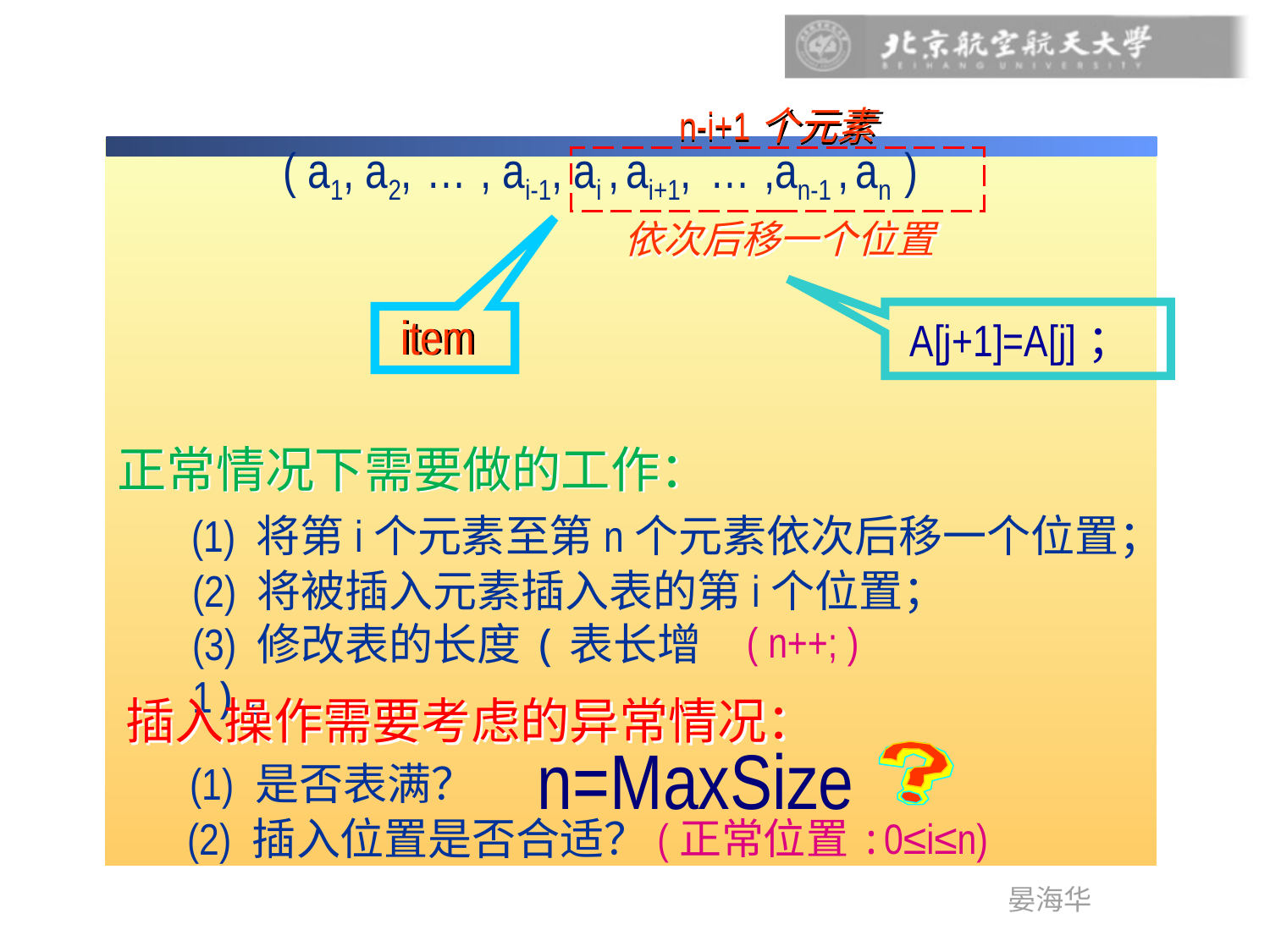

n-i+1个元素
 ( a1, a2, … , ai-1, ai , ai+1,  … ,an-1 , an  )

依次后移一个位置
item

A[j+1]=A[j]；
正常情况下需要做的工作：
(1) 将第i个元素至第n个元素依次后移一个位置；
(2) 将被插入元素插入表的第i个位置；
( n++; )
(3) 修改表的长度(表长增1)。
插入操作需要考虑的异常情况：
n=MaxSize

(1) 是否表满？
(2) 插入位置是否合适？
(正常位置:0≤i≤n)